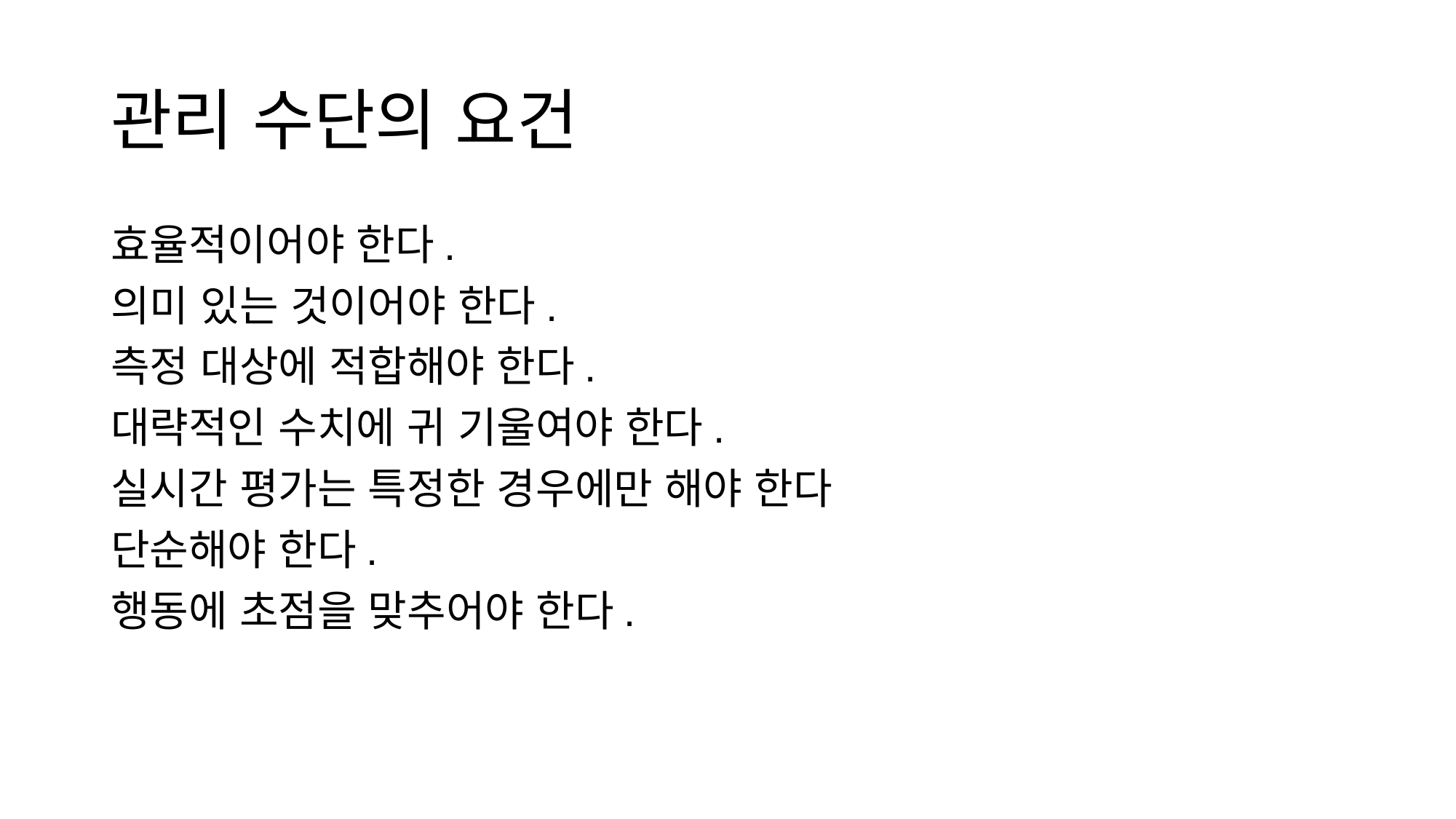

# 관리 수단의 요건
효율적이어야 한다.
의미 있는 것이어야 한다.
측정 대상에 적합해야 한다.
대략적인 수치에 귀 기울여야 한다.
실시간 평가는 특정한 경우에만 해야 한다
단순해야 한다.
행동에 초점을 맞추어야 한다.